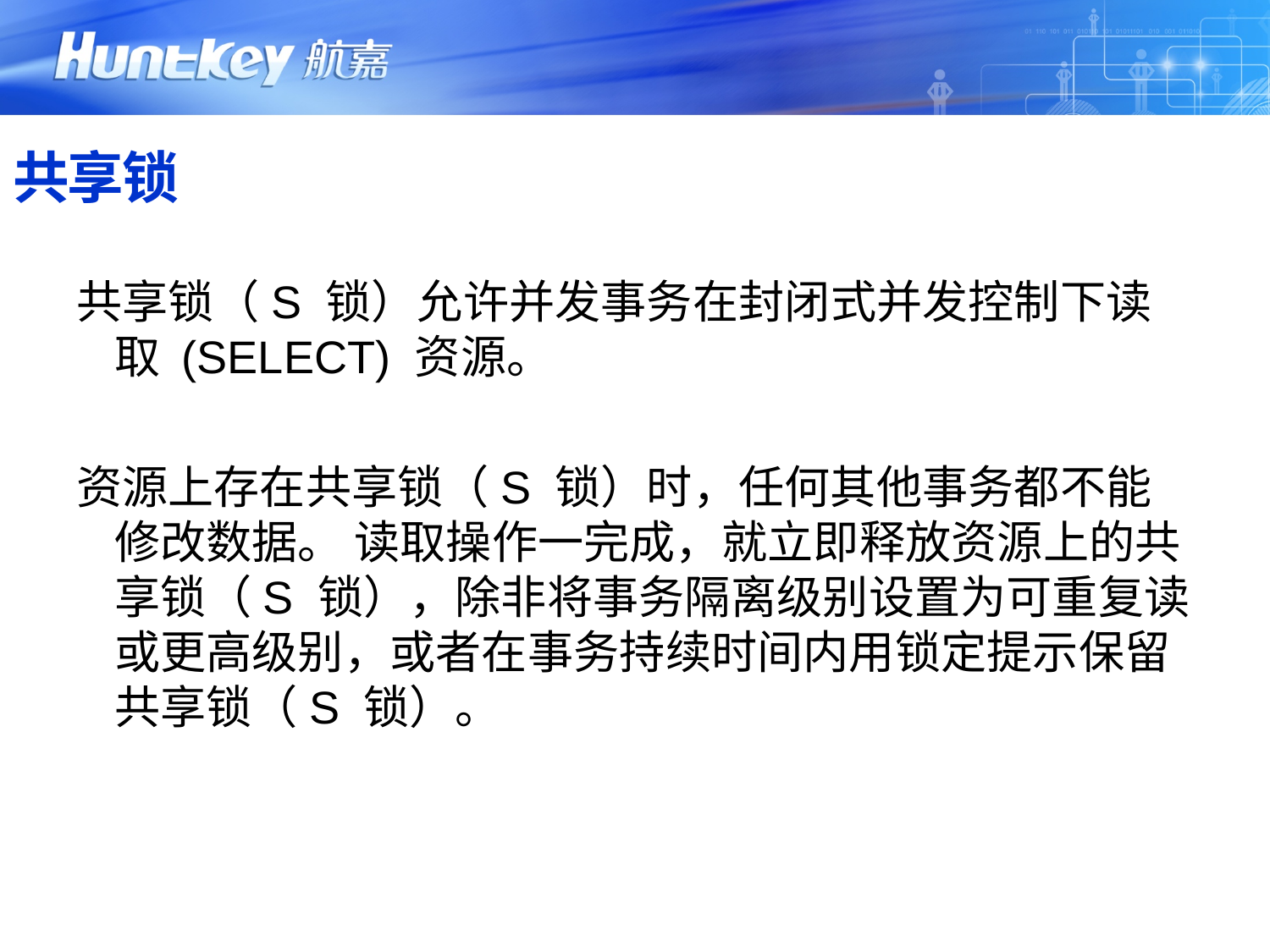

# 共享锁
共享锁（S 锁）允许并发事务在封闭式并发控制下读取 (SELECT) 资源。

资源上存在共享锁（S 锁）时，任何其他事务都不能修改数据。 读取操作一完成，就立即释放资源上的共享锁（S 锁），除非将事务隔离级别设置为可重复读或更高级别，或者在事务持续时间内用锁定提示保留共享锁（S 锁）。